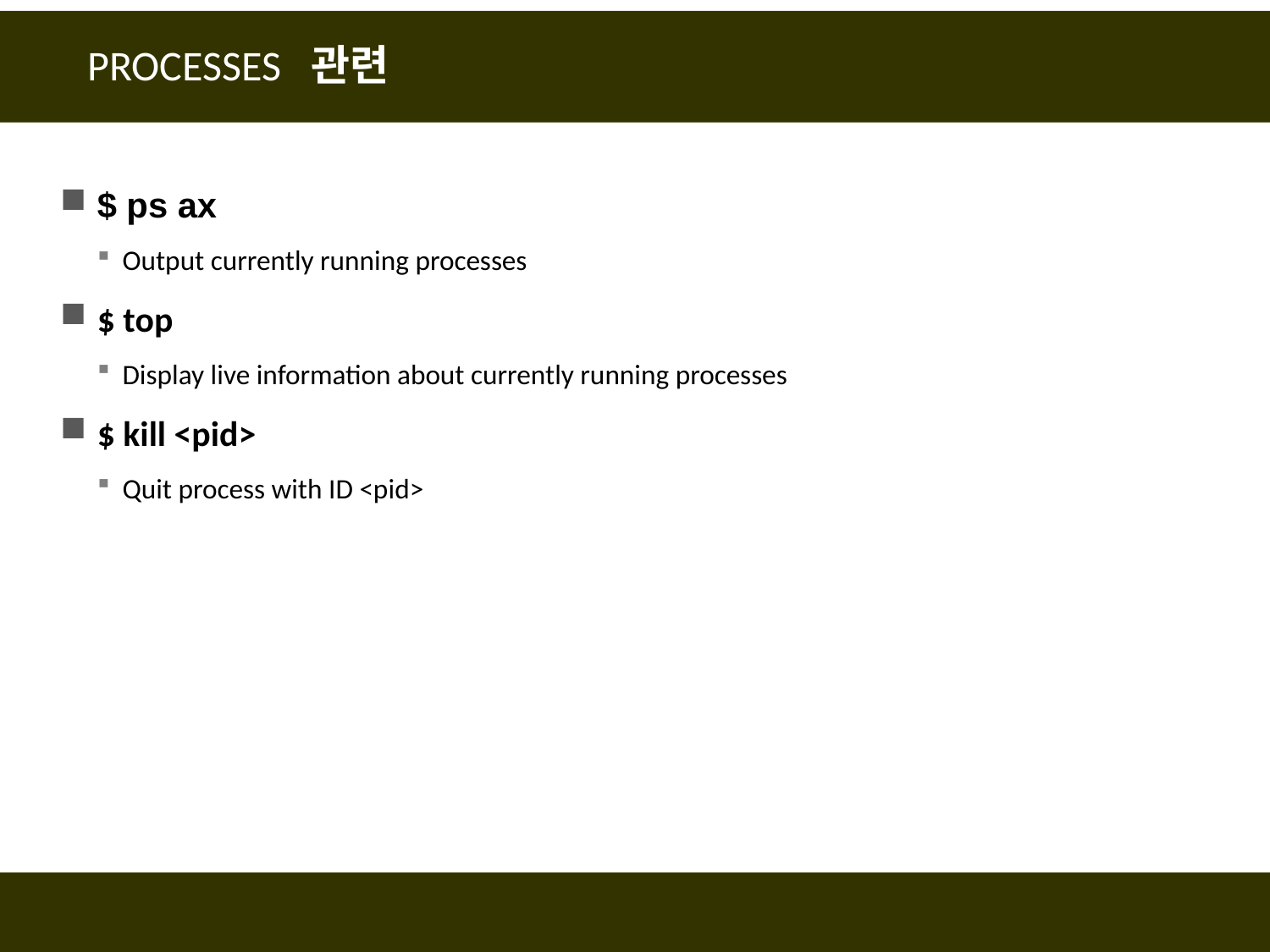

# PROCESSES  관련
$ ps ax
Output currently running processes
$ top
Display live information about currently running processes
$ kill <pid>
Quit process with ID <pid>